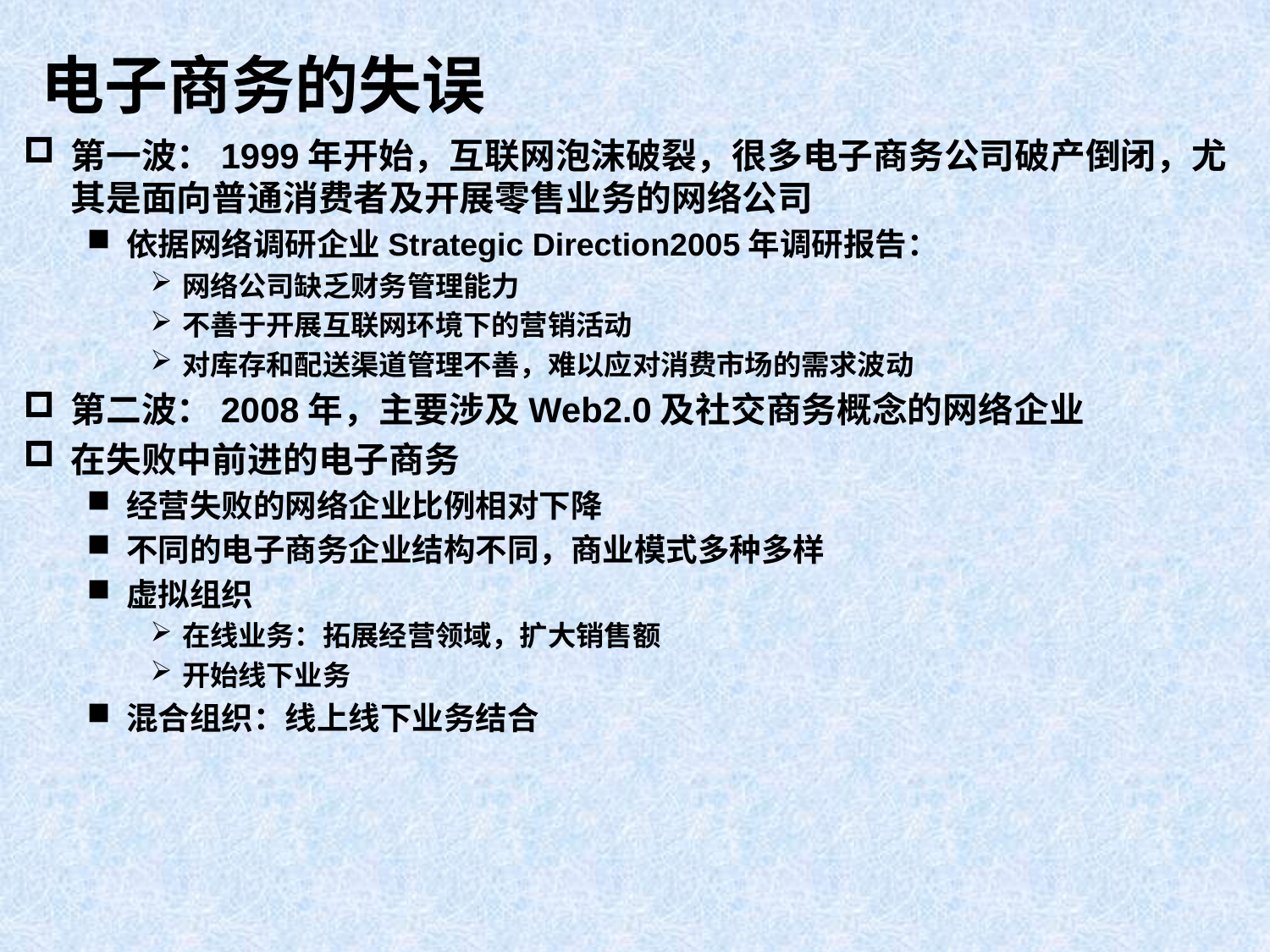

# 电子商务的失误
第一波：1999年开始，互联网泡沫破裂，很多电子商务公司破产倒闭，尤其是面向普通消费者及开展零售业务的网络公司
依据网络调研企业Strategic Direction2005年调研报告：
网络公司缺乏财务管理能力
不善于开展互联网环境下的营销活动
对库存和配送渠道管理不善，难以应对消费市场的需求波动
第二波：2008年，主要涉及Web2.0及社交商务概念的网络企业
在失败中前进的电子商务
经营失败的网络企业比例相对下降
不同的电子商务企业结构不同，商业模式多种多样
虚拟组织
在线业务：拓展经营领域，扩大销售额
开始线下业务
混合组织：线上线下业务结合